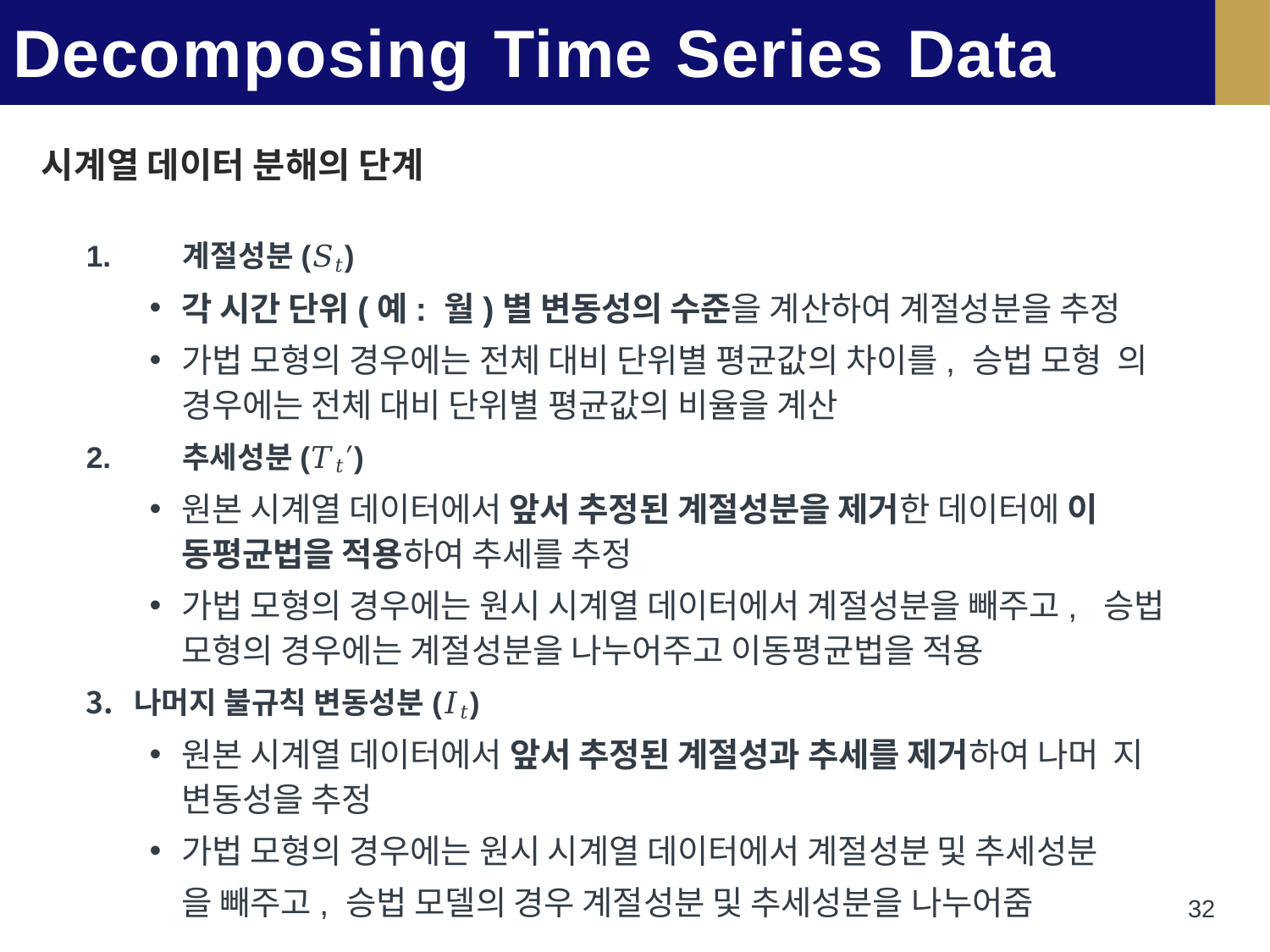

# Decomposing Time Series Data
시계열 데이터 분해의 단계

1.	계절성분(𝑆𝑡)
각 시간 단위(예: 월)별 변동성의 수준을 계산하여 계절성분을 추정
가법 모형의 경우에는 전체 대비 단위별 평균값의 차이를, 승법 모형  의 경우에는 전체 대비 단위별 평균값의 비율을 계산
2.	추세성분(𝑇𝑡′)
원본 시계열 데이터에서 앞서 추정된 계절성분을 제거한 데이터에 이
동평균법을 적용하여 추세를 추정
가법 모형의 경우에는 원시 시계열 데이터에서 계절성분을 빼주고,  승법 모형의 경우에는 계절성분을 나누어주고 이동평균법을 적용
나머지 불규칙 변동성분(𝐼𝑡)
원본 시계열 데이터에서 앞서 추정된 계절성과 추세를 제거하여 나머  지 변동성을 추정
가법 모형의 경우에는 원시 시계열 데이터에서 계절성분 및 추세성분
을 빼주고, 승법 모델의 경우 계절성분 및 추세성분을 나누어줌
32